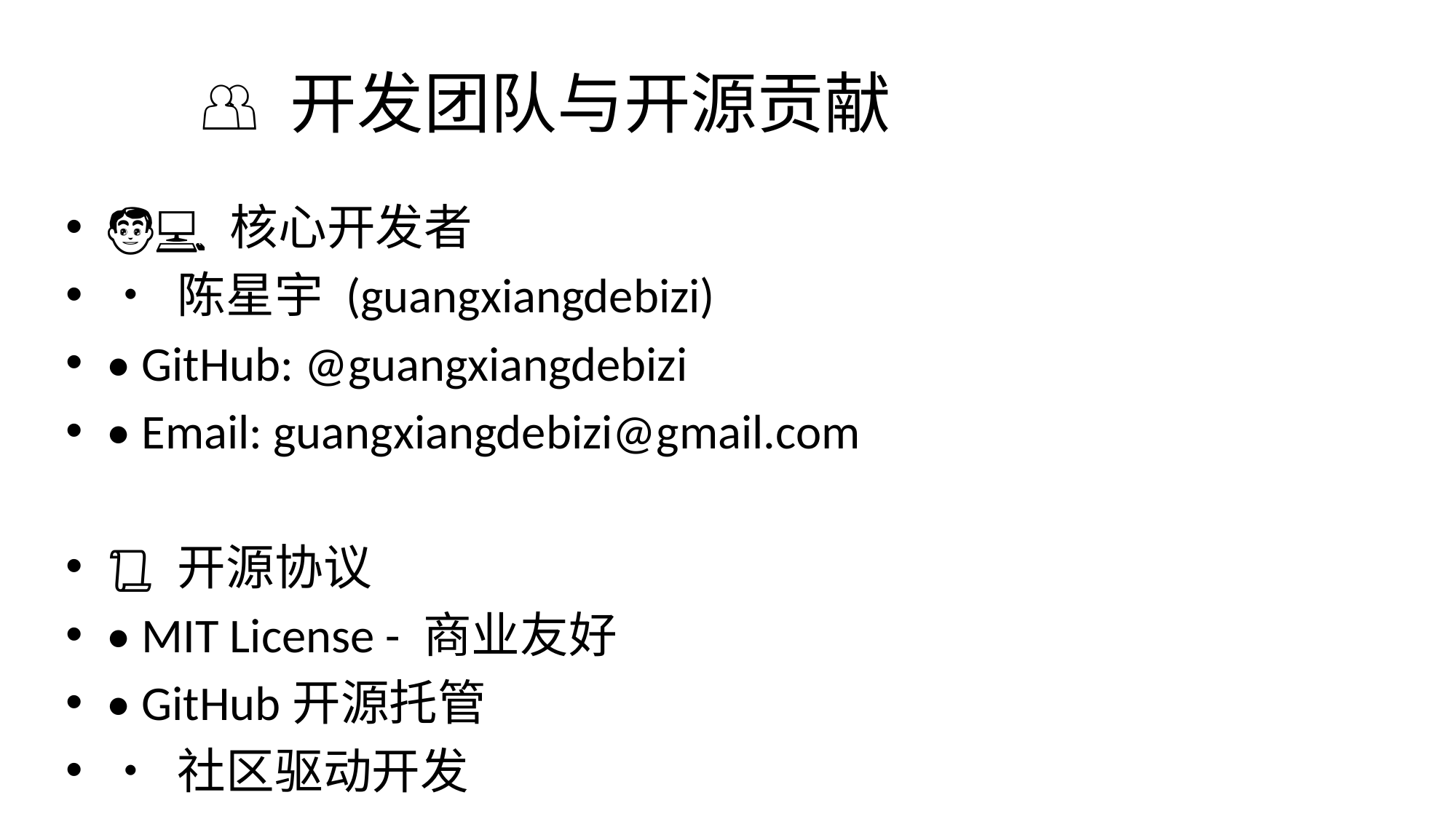

# 👥 开发团队与开源贡献
👨‍💻 核心开发者
• 陈星宇 (guangxiangdebizi)
• GitHub: @guangxiangdebizi
• Email: guangxiangdebizi@gmail.com

📜 开源协议
• MIT License - 商业友好
• GitHub开源托管
• 社区驱动开发

🤝 贡献方式
• Issue反馈 • Pull Request
• 功能建议 • 文档完善
• 测试用例 • 性能优化

🌟 社区支持
• 详细文档说明 • 示例代码提供
• 问题快速响应 • 版本持续更新

📈 项目统计
• NPM下载量持续增长
• GitHub Star数量攀升
• 用户反馈积极正面